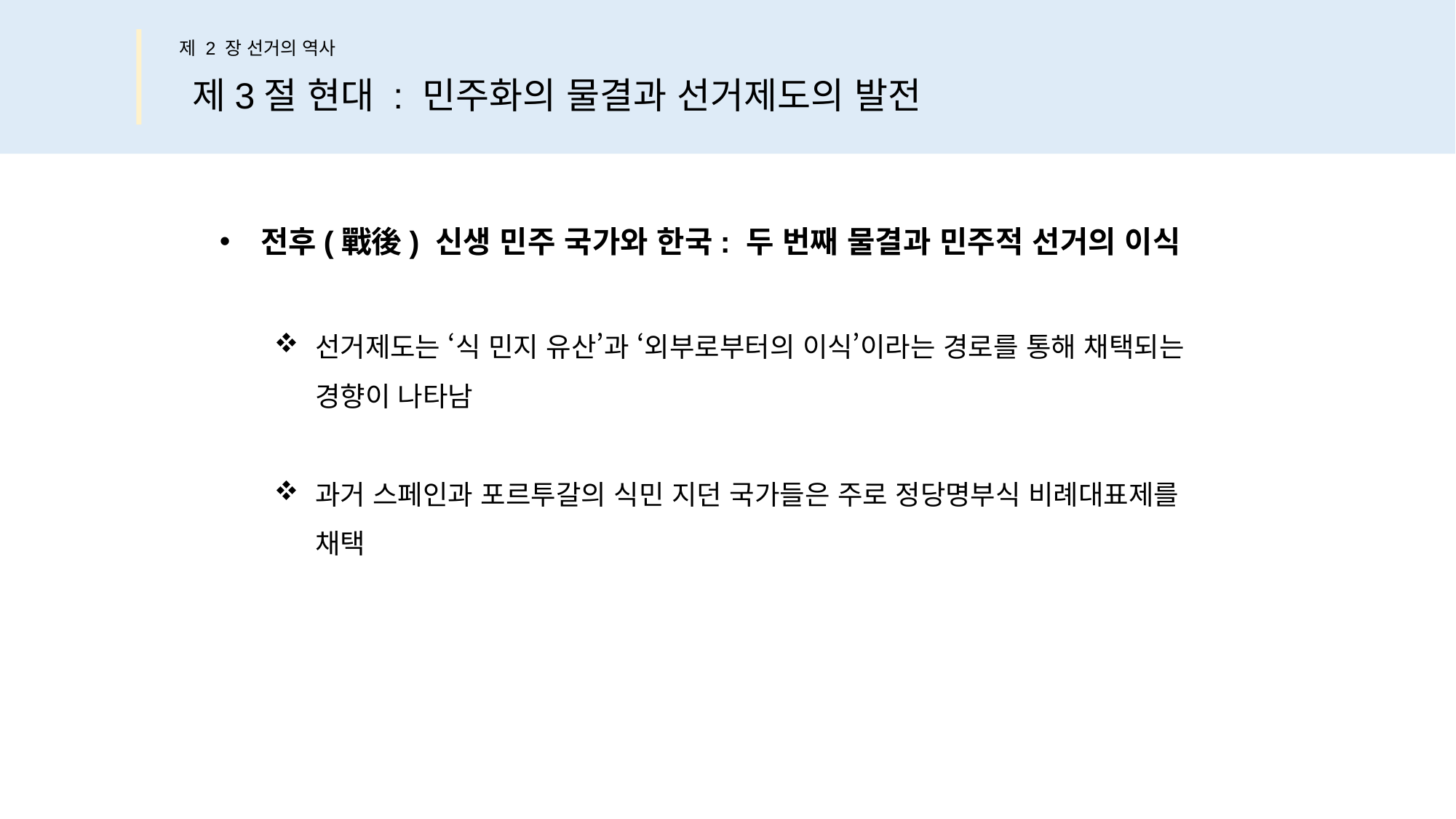

제 2 장 선거의 역사
제3절 현대 : 민주화의 물결과 선거제도의 발전
전후(戰後) 신생 민주 국가와 한국: 두 번째 물결과 민주적 선거의 이식

선거제도는 ‘식 민지 유산’과 ‘외부로부터의 이식’이라는 경로를 통해 채택되는
경향이 나타남

과거 스페인과 포르투갈의 식민 지던 국가들은 주로 정당명부식 비례대표제를
채택